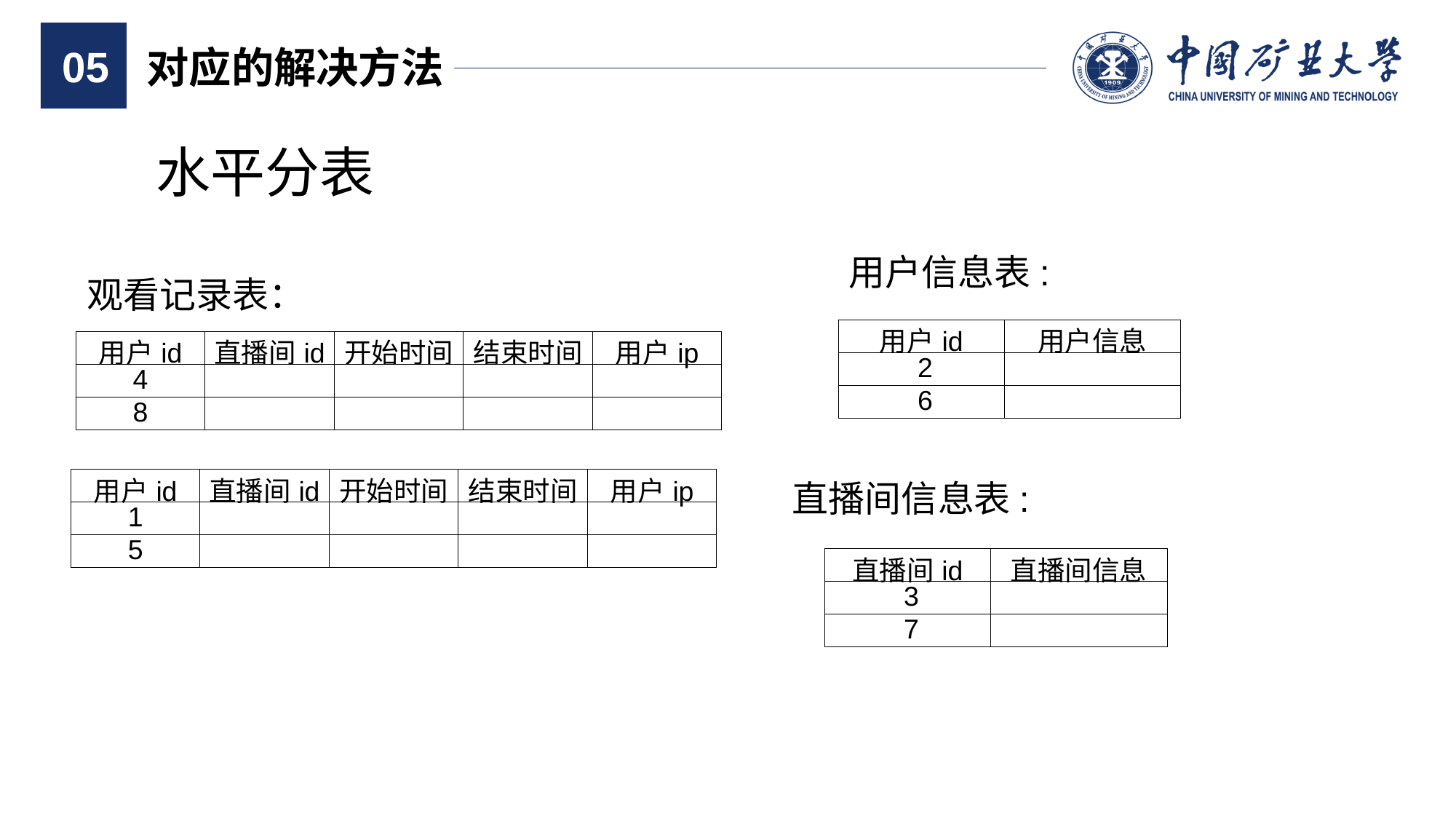

05
对应的解决方法
水平分表
用户信息表:
观看记录表：
| 用户id | 用户信息 |
| --- | --- |
| 2 |  |
| 6 |  |
| 用户id | 直播间id | 开始时间 | 结束时间 | 用户ip |
| --- | --- | --- | --- | --- |
| 4 |  |  |  |  |
| 8 |  |  |  |  |
| 用户id | 直播间id | 开始时间 | 结束时间 | 用户ip |
| --- | --- | --- | --- | --- |
| 1 |  |  |  |  |
| 5 |  |  |  |  |
直播间信息表:
| 直播间id | 直播间信息 |
| --- | --- |
| 3 |  |
| 7 |  |